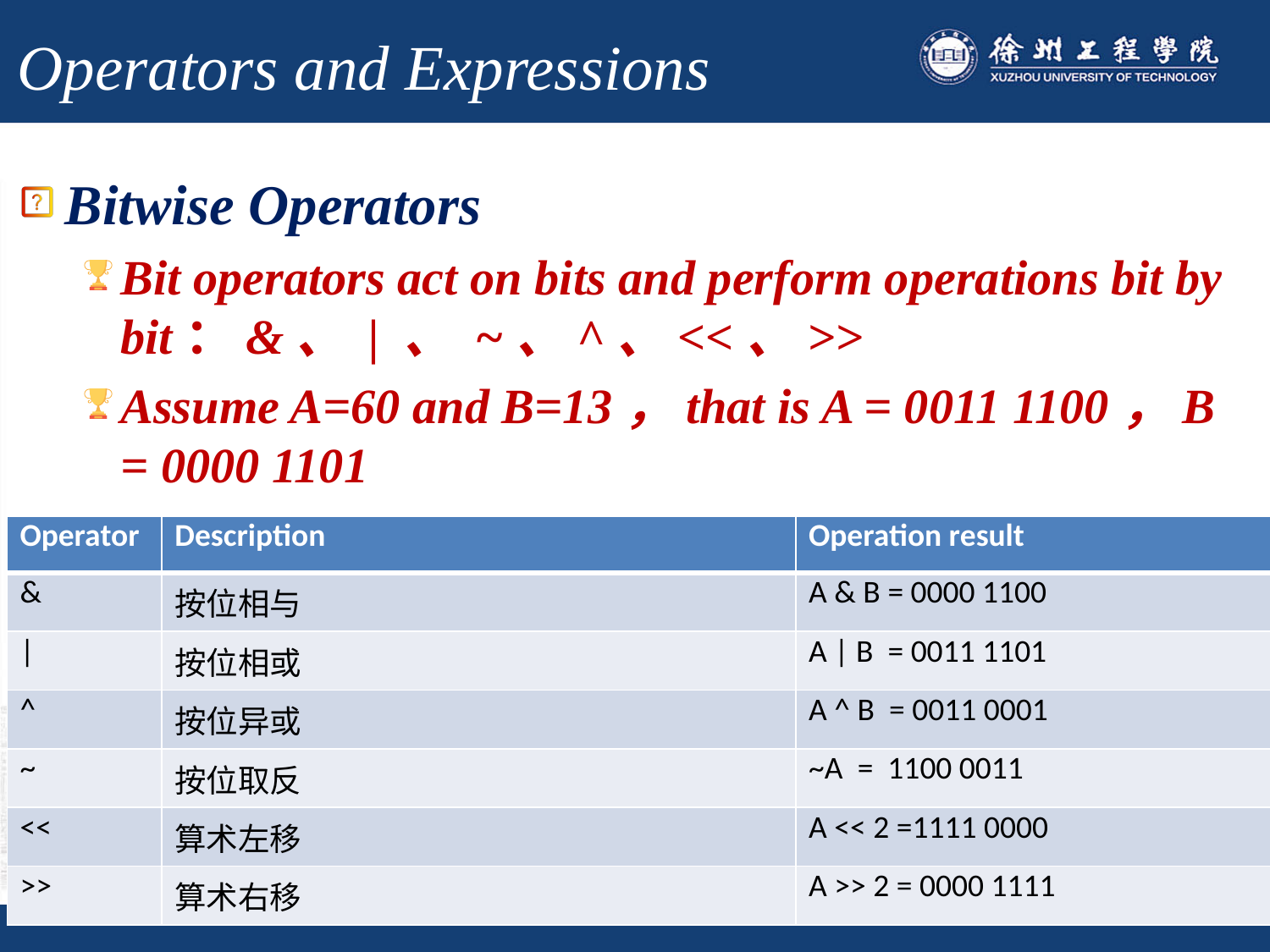

# Operators and Expressions
Bitwise Operators
Bit operators act on bits and perform operations bit by bit：&、 | 、 ~、^、<<、>>
Assume A=60 and B=13，that is A = 0011 1100，B = 0000 1101
| Operator | Description | Operation result |
| --- | --- | --- |
| & | 按位相与 | A & B = 0000 1100 |
| | | 按位相或 | A | B = 0011 1101 |
| ^ | 按位异或 | A ^ B = 0011 0001 |
| ~ | 按位取反 | ~A = 1100 0011 |
| << | 算术左移 | A << 2 =1111 0000 |
| >> | 算术右移 | A >> 2 = 0000 1111 |